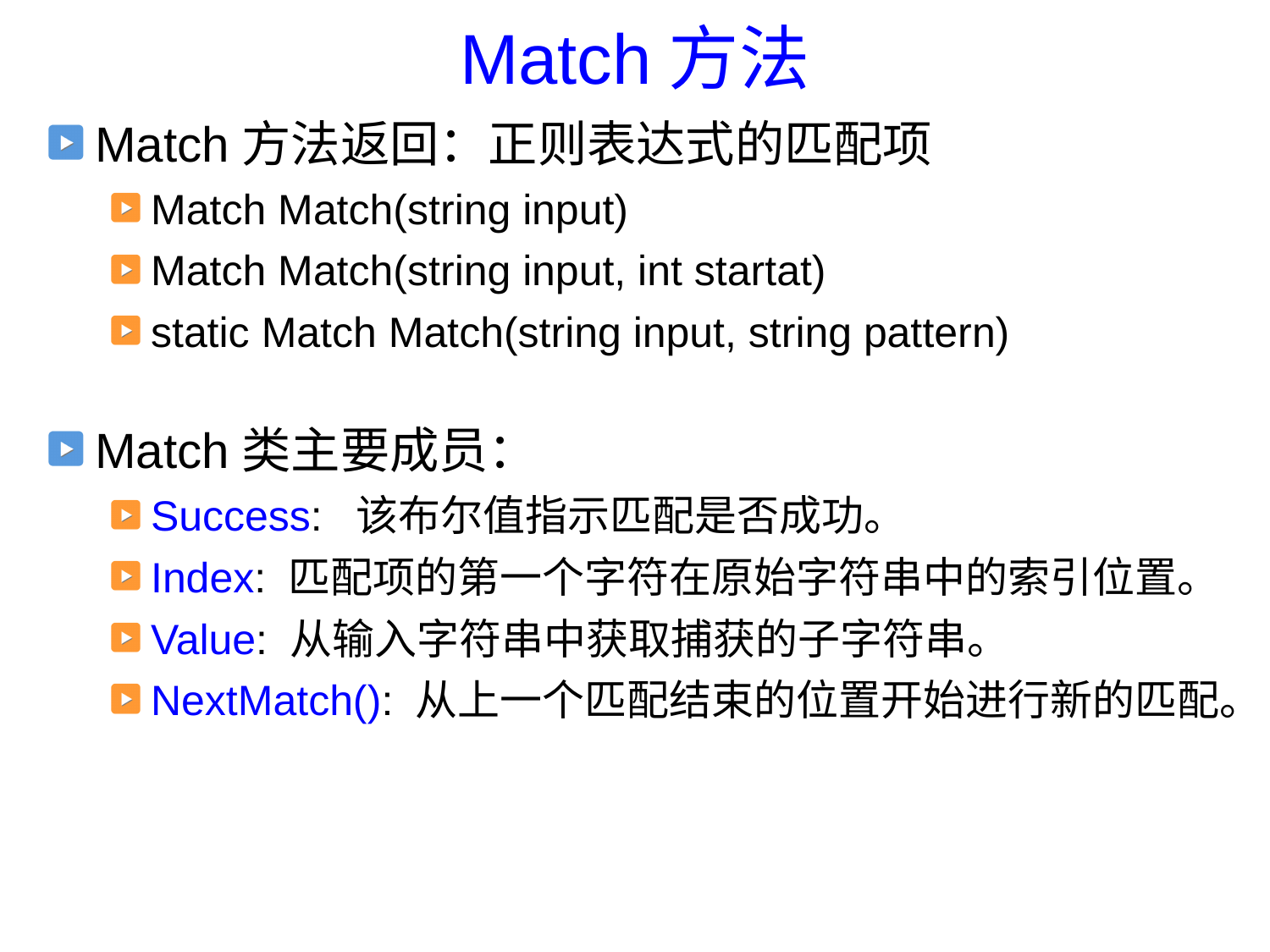

# Match方法
Match方法返回：正则表达式的匹配项
Match Match(string input)
Match Match(string input, int startat)
static Match Match(string input, string pattern)

Match类主要成员：
Success:  该布尔值指示匹配是否成功。
Index: 匹配项的第一个字符在原始字符串中的索引位置。
Value: 从输入字符串中获取捕获的子字符串。
NextMatch(): 从上一个匹配结束的位置开始进行新的匹配。